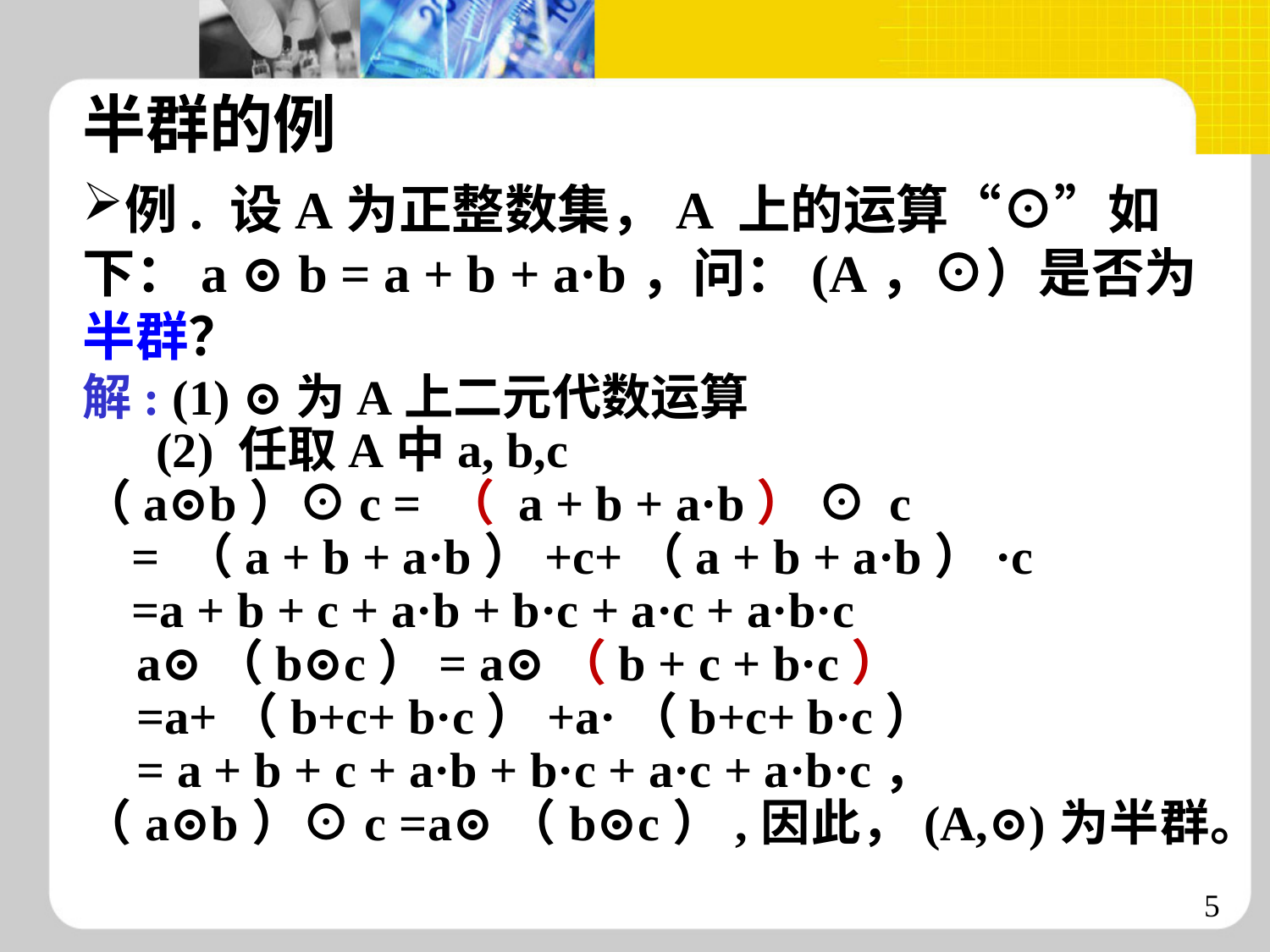

半群的例
例. 设A为正整数集，A 上的运算“⊙”如下：a ⊙ b = a + b + a·b，问：(A，⊙）是否为半群？
解: (1) ⊙为A上二元代数运算
      (2) 任取A中a, b,c
（a⊙b）⊙c = （ a + b + a·b） ⊙ c
    = （a + b + a·b）+c+（a + b + a·b）·c
    =a + b + c + a·b + b·c + a·c + a·b·c
a⊙（b⊙c）= a⊙（b + c + b·c）
=a+（b+c+ b·c）+a·（b+c+ b·c）
= a + b + c + a·b + b·c + a·c + a·b·c，
（a⊙b）⊙c =a⊙（b⊙c）,因此，(A,⊙)为半群。

5